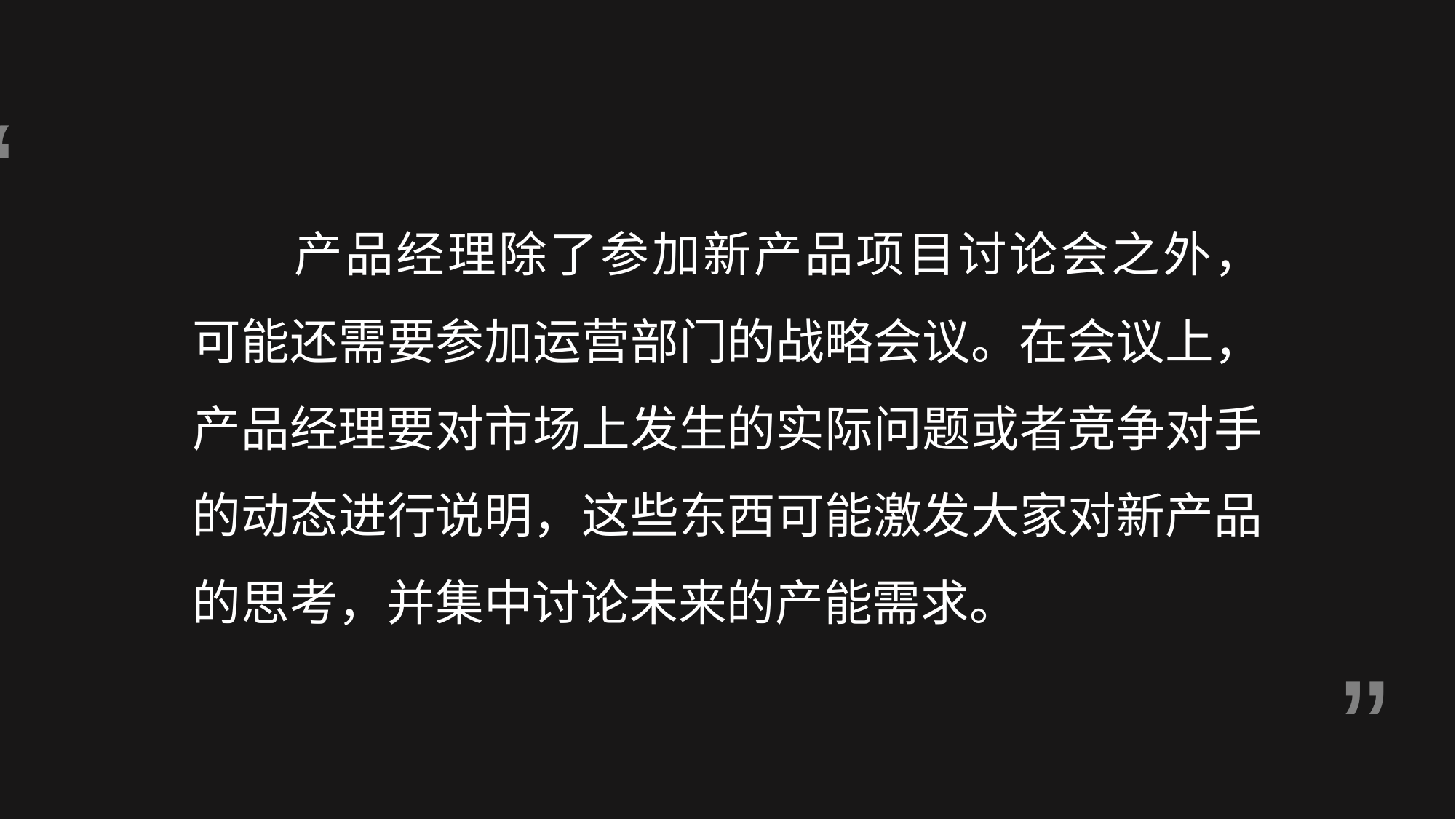

“
产品经理除了参加新产品项目讨论会之外，可能还需要参加运营部门的战略会议。在会议上，产品经理要对市场上发生的实际问题或者竞争对手的动态进行说明，这些东西可能激发大家对新产品的思考，并集中讨论未来的产能需求。
”